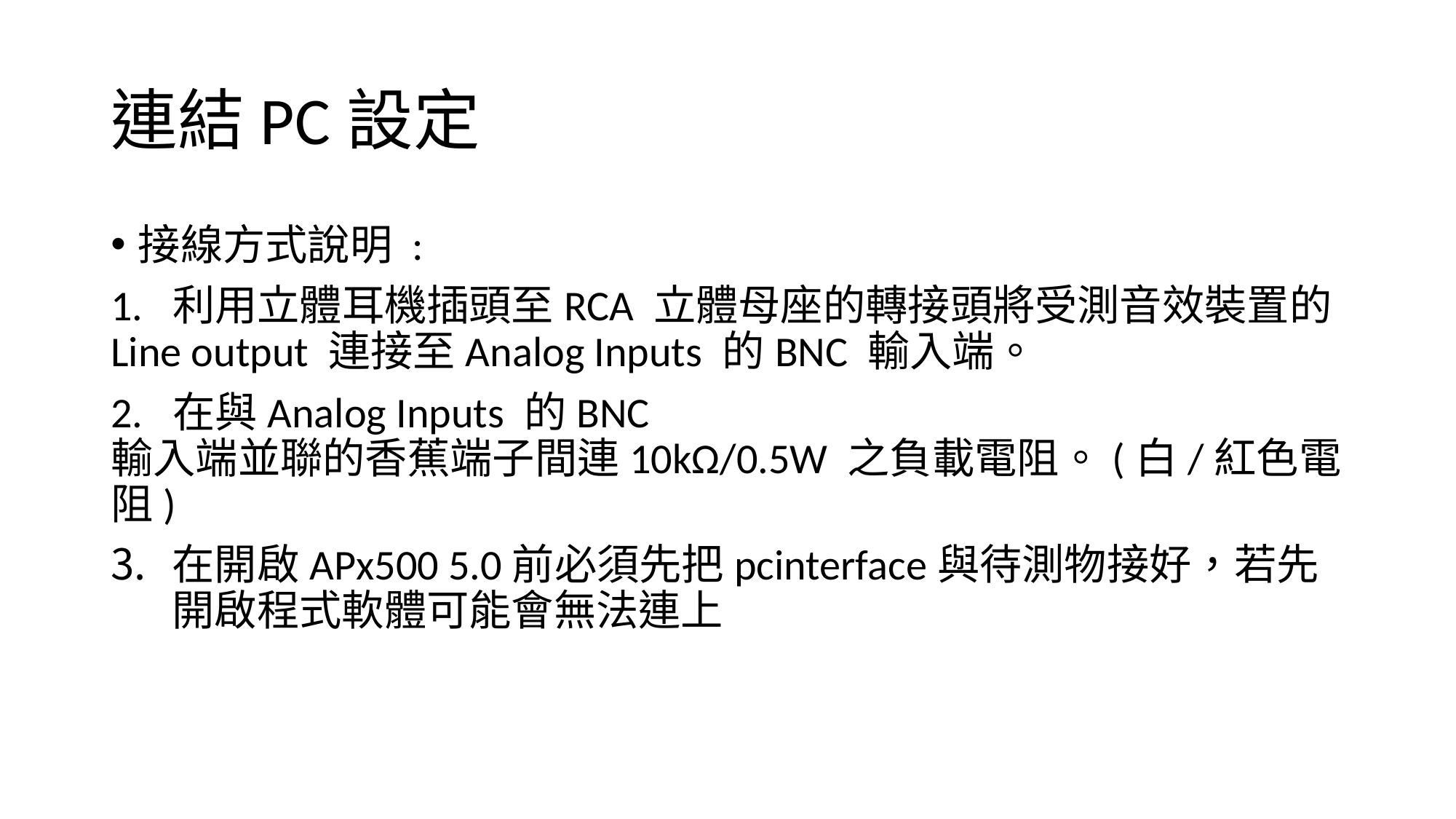

# 連結PC設定
接線方式說明 :
1.  利用立體耳機插頭至RCA 立體母座的轉接頭將受測音效裝置的Line output 連接至Analog Inputs 的BNC 輸入端。
2.  在與Analog Inputs 的BNC 輸入端並聯的香蕉端子間連10kΩ/0.5W 之負載電阻。(白/紅色電阻)
在開啟APx500 5.0前必須先把pcinterface與待測物接好，若先開啟程式軟體可能會無法連上